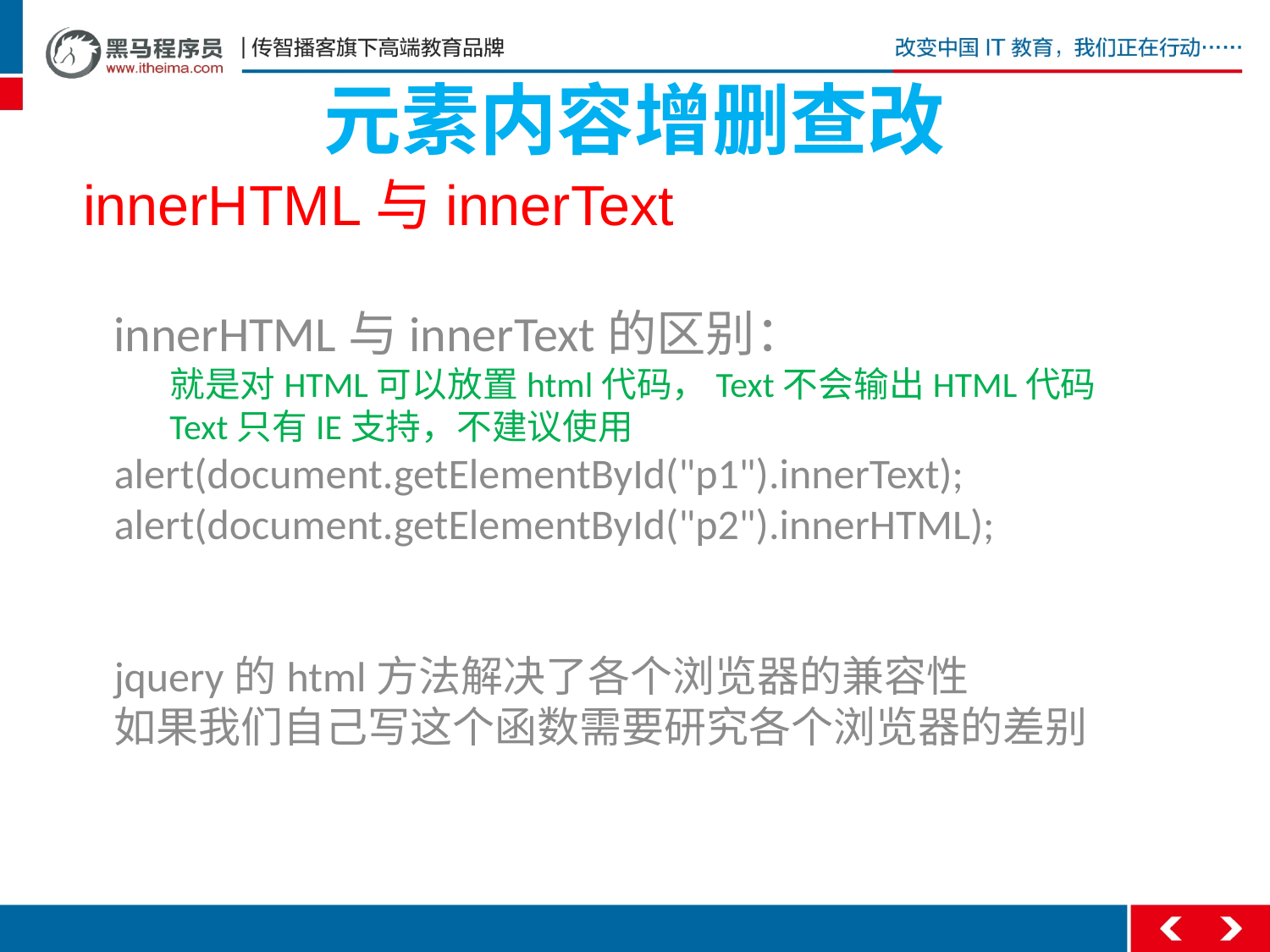

# 元素内容增删查改
innerHTML与innerText
innerHTML与innerText的区别：
就是对HTML可以放置html代码，Text不会输出HTML代码
Text只有IE支持，不建议使用
alert(document.getElementById("p1").innerText);
alert(document.getElementById("p2").innerHTML);

jquery的html方法解决了各个浏览器的兼容性
如果我们自己写这个函数需要研究各个浏览器的差别